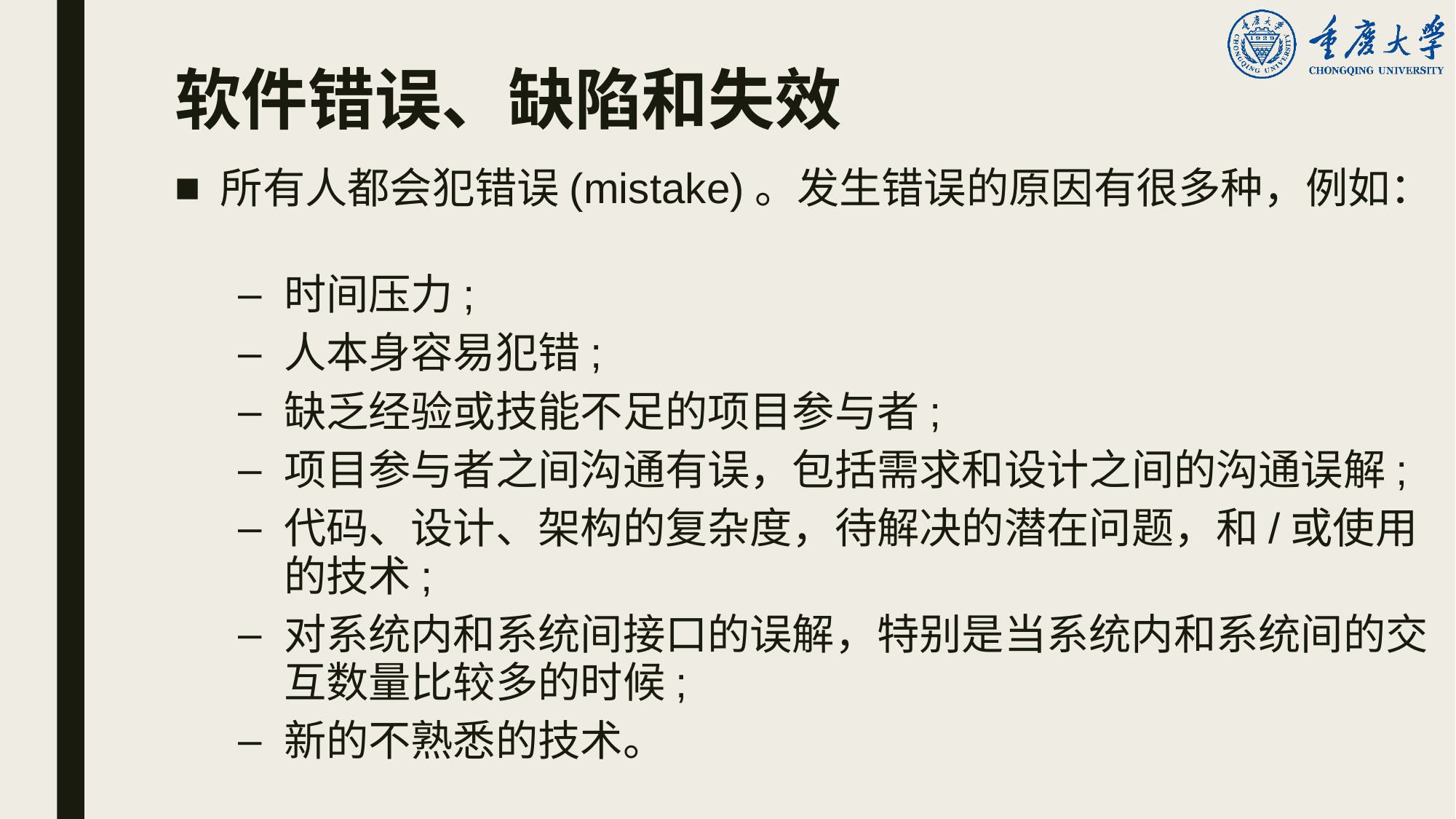

# 软件错误、缺陷和失效
所有人都会犯错误(mistake)。发生错误的原因有很多种，例如：
时间压力;
人本身容易犯错;
缺乏经验或技能不足的项目参与者;
项目参与者之间沟通有误，包括需求和设计之间的沟通误解;
代码、设计、架构的复杂度，待解决的潜在问题，和/或使用的技术;
对系统内和系统间接口的误解，特别是当系统内和系统间的交互数量比较多的时候;
新的不熟悉的技术。